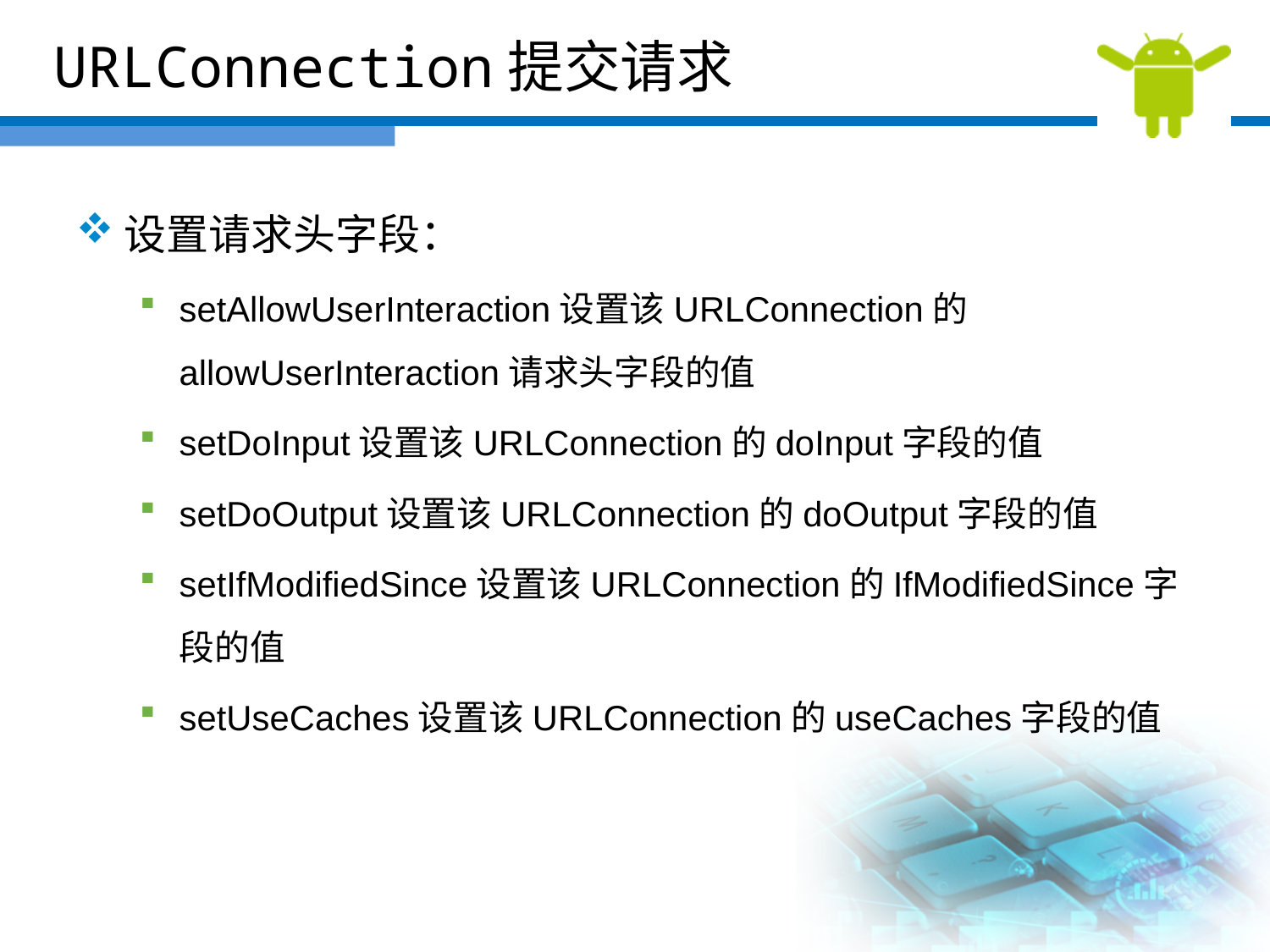

URLConnection提交请求
设置请求头字段：
setAllowUserInteraction设置该URLConnection的   allowUserInteraction请求头字段的值
setDoInput设置该URLConnection的doInput字段的值
setDoOutput设置该URLConnection的doOutput字段的值
setIfModifiedSince设置该URLConnection的IfModifiedSince字段的值
setUseCaches设置该URLConnection的useCaches字段的值